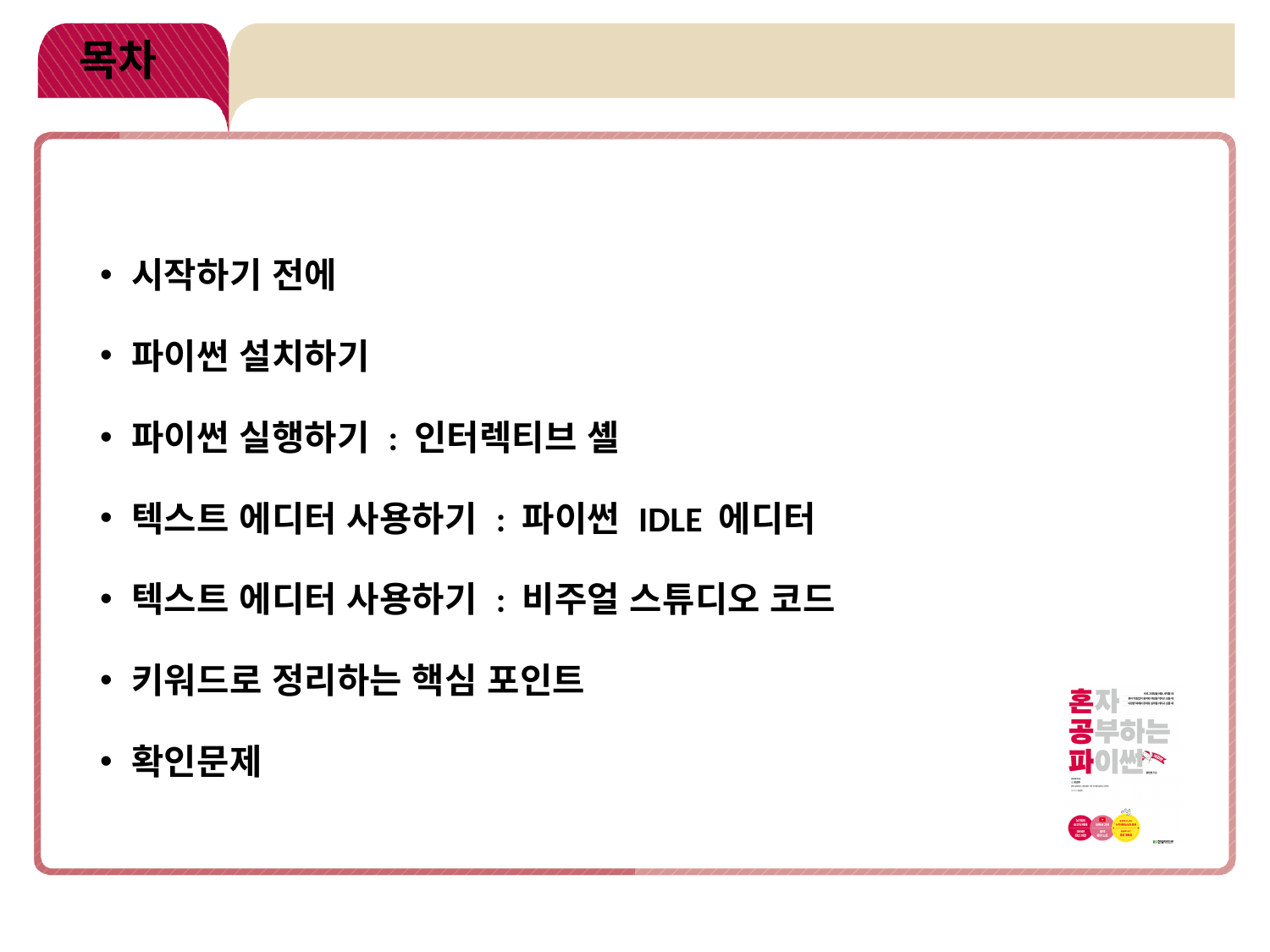

# 목차

시작하기 전에
파이썬 설치하기
파이썬 실행하기 : 인터렉티브 셸
텍스트 에디터 사용하기 : 파이썬 IDLE 에디터
텍스트 에디터 사용하기 : 비주얼 스튜디오 코드
키워드로 정리하는 핵심 포인트
확인문제